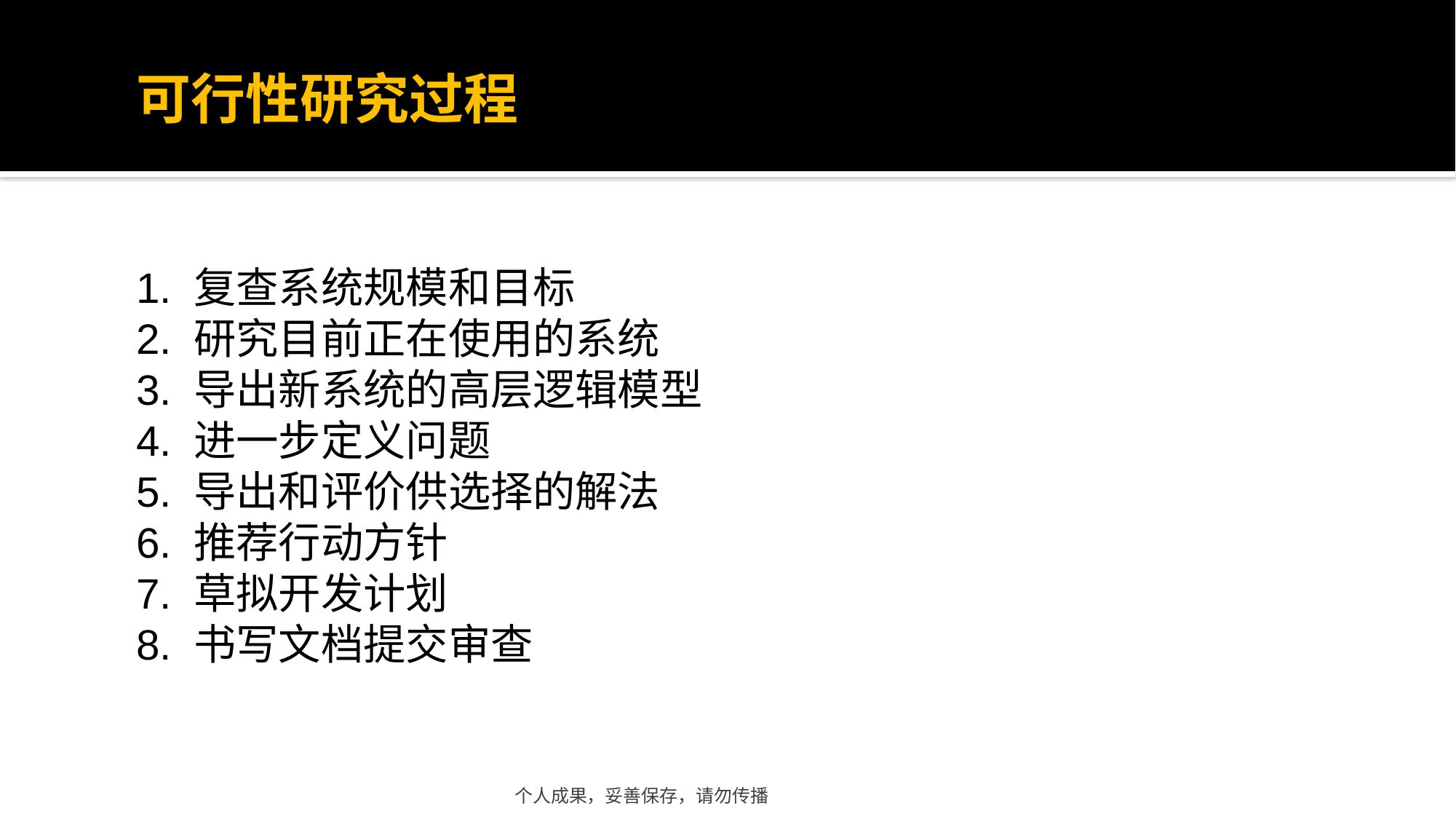

可行性研究过程

1. 复查系统规模和目标
2. 研究目前正在使用的系统
3. 导出新系统的高层逻辑模型
4. 进一步定义问题
5. 导出和评价供选择的解法
6. 推荐行动方针
7. 草拟开发计划
8. 书写文档提交审查
               个人成果，妥善保存，请勿传播